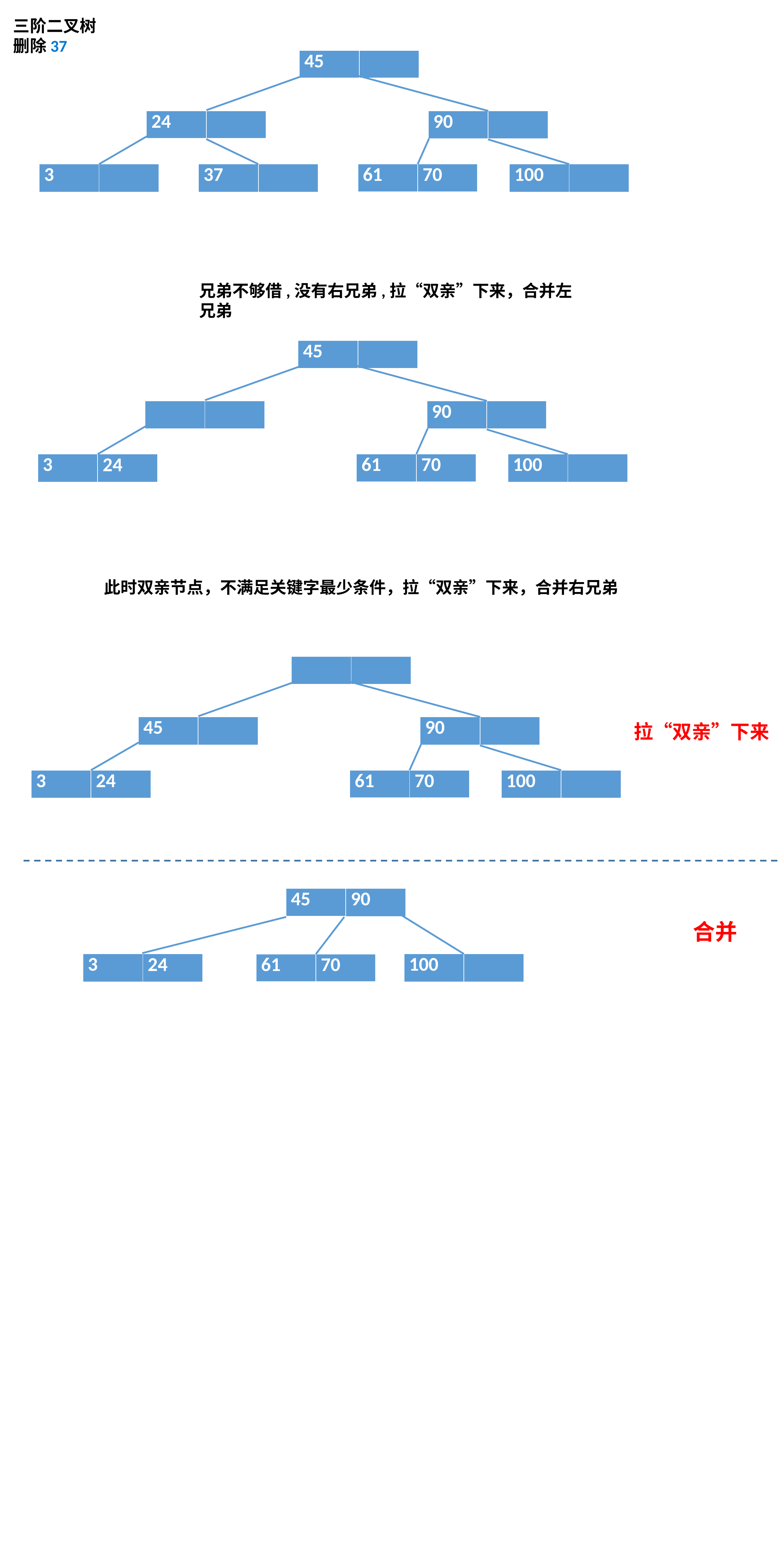

三阶二叉树
删除37
| 45 |  |
| --- | --- |
| 24 |  |
| --- | --- |
| 90 |  |
| --- | --- |
| 3 |  |
| --- | --- |
| 37 |  |
| --- | --- |
| 61 | 70 |
| --- | --- |
| 100 |  |
| --- | --- |
兄弟不够借,没有右兄弟,拉“双亲”下来，合并左兄弟
| 45 |  |
| --- | --- |
|  |  |
| --- | --- |
| 90 |  |
| --- | --- |
| 3 | 24 |
| --- | --- |
| 61 | 70 |
| --- | --- |
| 100 |  |
| --- | --- |
此时双亲节点，不满足关键字最少条件，拉“双亲”下来，合并右兄弟

|  |  |
| --- | --- |
| 45 |  |
| --- | --- |
| 90 |  |
| --- | --- |
拉“双亲”下来
| 3 | 24 |
| --- | --- |
| 61 | 70 |
| --- | --- |
| 100 |  |
| --- | --- |
| 45 |
| --- |
| 90 |
| --- |
合并
| 3 | 24 |
| --- | --- |
| 100 |  |
| --- | --- |
| 61 | 70 |
| --- | --- |